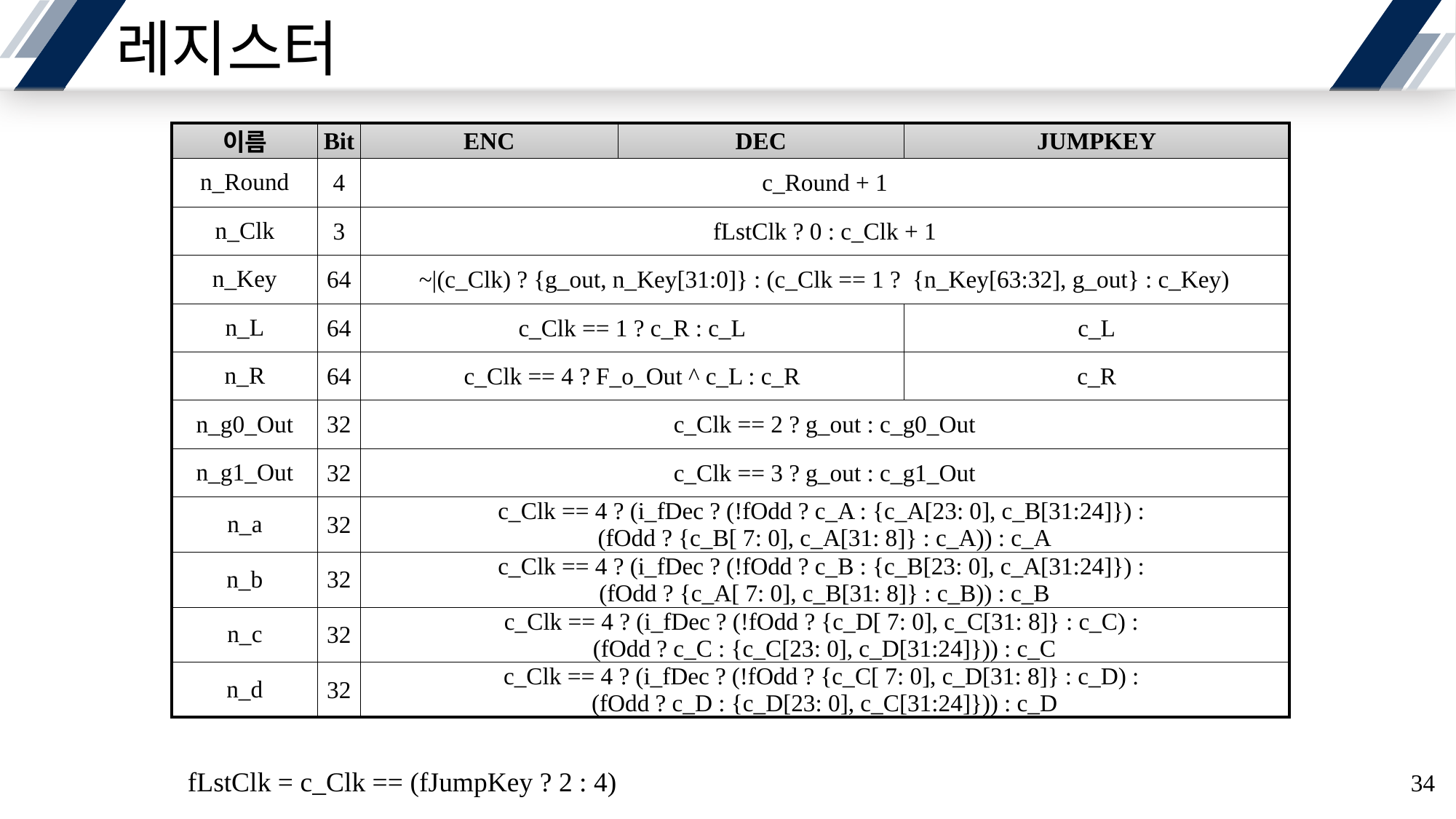

# 레지스터
| 이름 | Bit | ENC | DEC | JUMPKEY |
| --- | --- | --- | --- | --- |
| n\_Round | 4 | c\_Round + 1 |  |  |
| n\_Clk | 3 | fLstClk ? 0 : c\_Clk + 1 |  |  |
| n\_Key | 64 | ~|(c\_Clk) ? {g\_out, n\_Key[31:0]} : (c\_Clk == 1 ? {n\_Key[63:32], g\_out} : c\_Key) |  |  |
| n\_L | 64 | c\_Clk == 1 ? c\_R : c\_L |  | c\_L |
| n\_R | 64 | c\_Clk == 4 ? F\_o\_Out ^ c\_L : c\_R |  | c\_R |
| n\_g0\_Out | 32 | c\_Clk == 2 ? g\_out : c\_g0\_Out |  |  |
| n\_g1\_Out | 32 | c\_Clk == 3 ? g\_out : c\_g1\_Out |  |  |
| n\_a | 32 | c\_Clk == 4 ? (i\_fDec ? (!fOdd ? c\_A : {c\_A[23: 0], c\_B[31:24]}) : (fOdd ? {c\_B[ 7: 0], c\_A[31: 8]} : c\_A)) : c\_A |  |  |
| n\_b | 32 | c\_Clk == 4 ? (i\_fDec ? (!fOdd ? c\_B : {c\_B[23: 0], c\_A[31:24]}) : (fOdd ? {c\_A[ 7: 0], c\_B[31: 8]} : c\_B)) : c\_B |  |  |
| n\_c | 32 | c\_Clk == 4 ? (i\_fDec ? (!fOdd ? {c\_D[ 7: 0], c\_C[31: 8]} : c\_C) : (fOdd ? c\_C : {c\_C[23: 0], c\_D[31:24]})) : c\_C |  |  |
| n\_d | 32 | c\_Clk == 4 ? (i\_fDec ? (!fOdd ? {c\_C[ 7: 0], c\_D[31: 8]} : c\_D) : (fOdd ? c\_D : {c\_D[23: 0], c\_C[31:24]})) : c\_D |  |  |
fLstClk = c_Clk == (fJumpKey ? 2 : 4)
34